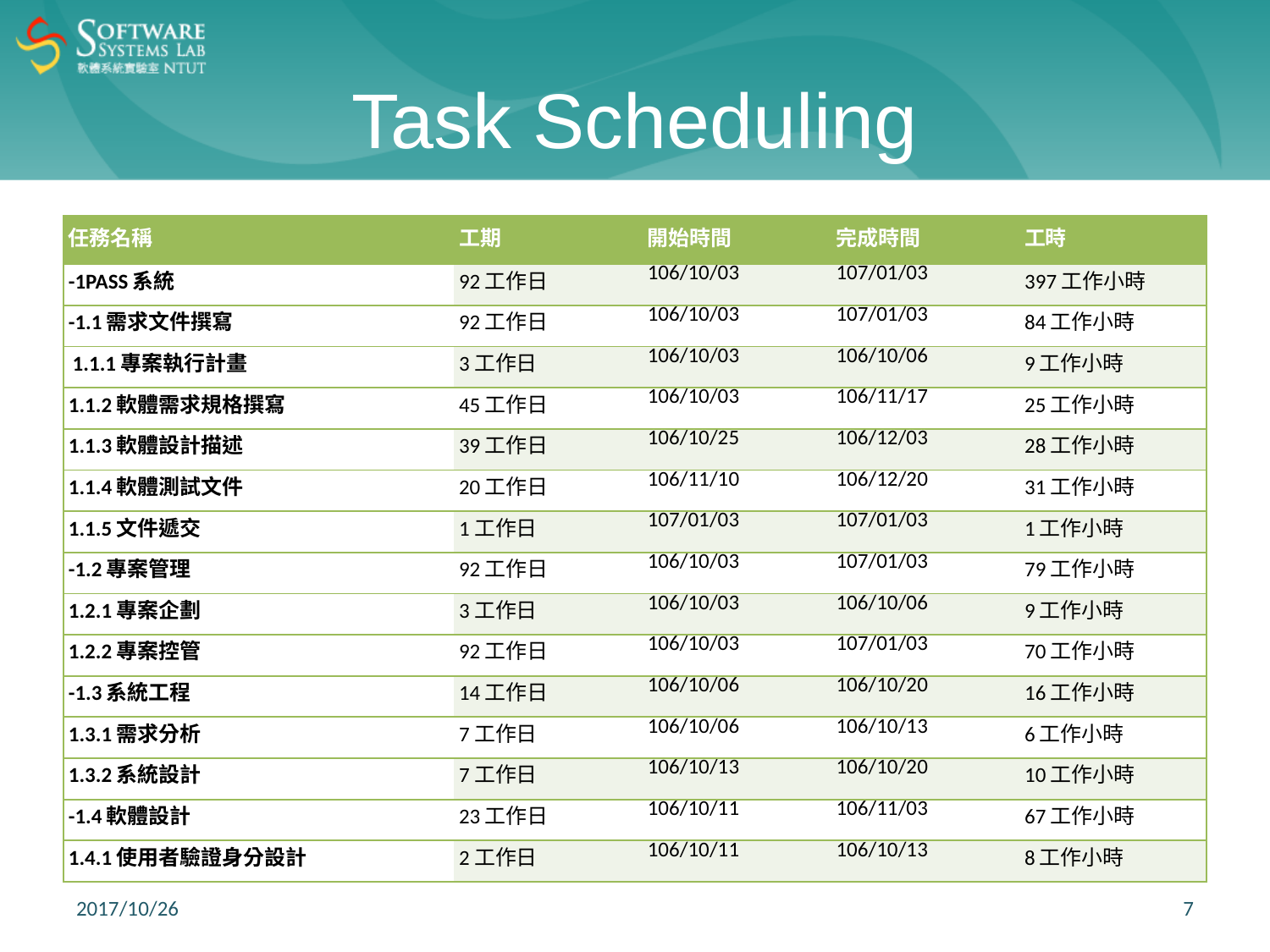

# Task Scheduling
| 任務名稱 | 工期 | 開始時間 | 完成時間 | 工時 |
| --- | --- | --- | --- | --- |
| -1PASS系統 | 92工作日 | 106/10/03 | 107/01/03 | 397工作小時 |
| -1.1需求文件撰寫 | 92工作日 | 106/10/03 | 107/01/03 | 84工作小時 |
| 1.1.1專案執行計畫 | 3工作日 | 106/10/03 | 106/10/06 | 9工作小時 |
| 1.1.2軟體需求規格撰寫 | 45工作日 | 106/10/03 | 106/11/17 | 25工作小時 |
| 1.1.3軟體設計描述 | 39工作日 | 106/10/25 | 106/12/03 | 28工作小時 |
| 1.1.4軟體測試文件 | 20工作日 | 106/11/10 | 106/12/20 | 31工作小時 |
| 1.1.5文件遞交 | 1工作日 | 107/01/03 | 107/01/03 | 1工作小時 |
| -1.2專案管理 | 92工作日 | 106/10/03 | 107/01/03 | 79工作小時 |
| 1.2.1專案企劃 | 3工作日 | 106/10/03 | 106/10/06 | 9工作小時 |
| 1.2.2專案控管 | 92工作日 | 106/10/03 | 107/01/03 | 70工作小時 |
| -1.3系統工程 | 14工作日 | 106/10/06 | 106/10/20 | 16工作小時 |
| 1.3.1需求分析 | 7工作日 | 106/10/06 | 106/10/13 | 6工作小時 |
| 1.3.2系統設計 | 7工作日 | 106/10/13 | 106/10/20 | 10工作小時 |
| -1.4軟體設計 | 23工作日 | 106/10/11 | 106/11/03 | 67工作小時 |
| 1.4.1使用者驗證身分設計 | 2工作日 | 106/10/11 | 106/10/13 | 8工作小時 |
2017/10/26
7